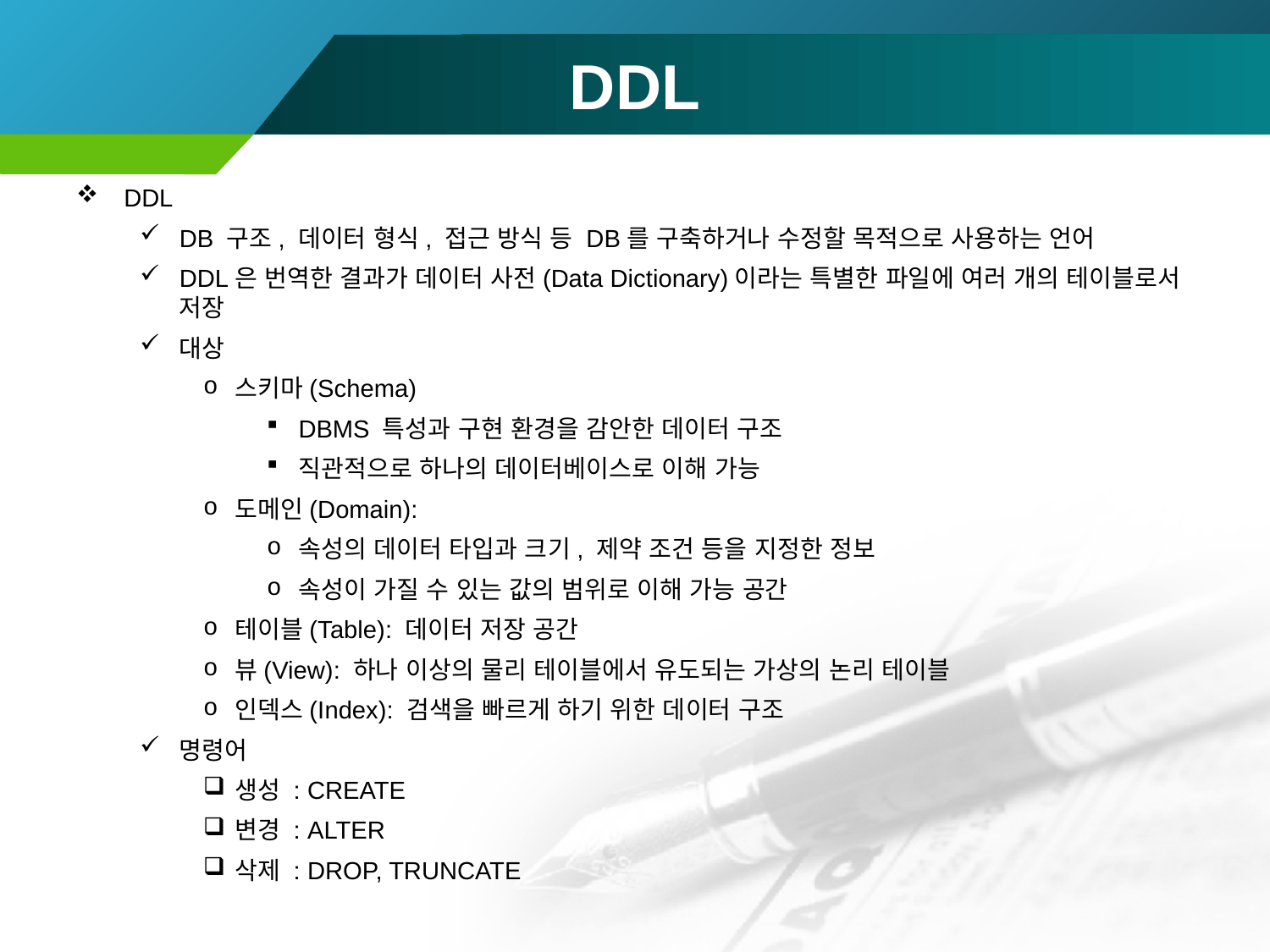

# DDL
DDL
DB 구조, 데이터 형식, 접근 방식 등 DB를 구축하거나 수정할 목적으로 사용하는 언어
DDL은 번역한 결과가 데이터 사전(Data Dictionary)이라는 특별한 파일에 여러 개의 테이블로서 저장
대상
스키마(Schema)
DBMS 특성과 구현 환경을 감안한 데이터 구조 ­
직관적으로 하나의 데이터베이스로 이해 가능
도메인(Domain):
속성의 데이터 타입과 크기, 제약 조건 등을 지정한 정보
속성이 가질 수 있는 값의 범위로 이해 가능 공간
테이블(Table): 데이터 저장 공간
뷰(View): ­­하나 이상의 물리 테이블에서 유도되는 가상의 논리 테이블
인덱스(Index): 검색을 빠르게 하기 위한 데이터 구조
명령어
생성 : CREATE
변경 : ALTER
삭제 : DROP, TRUNCATE